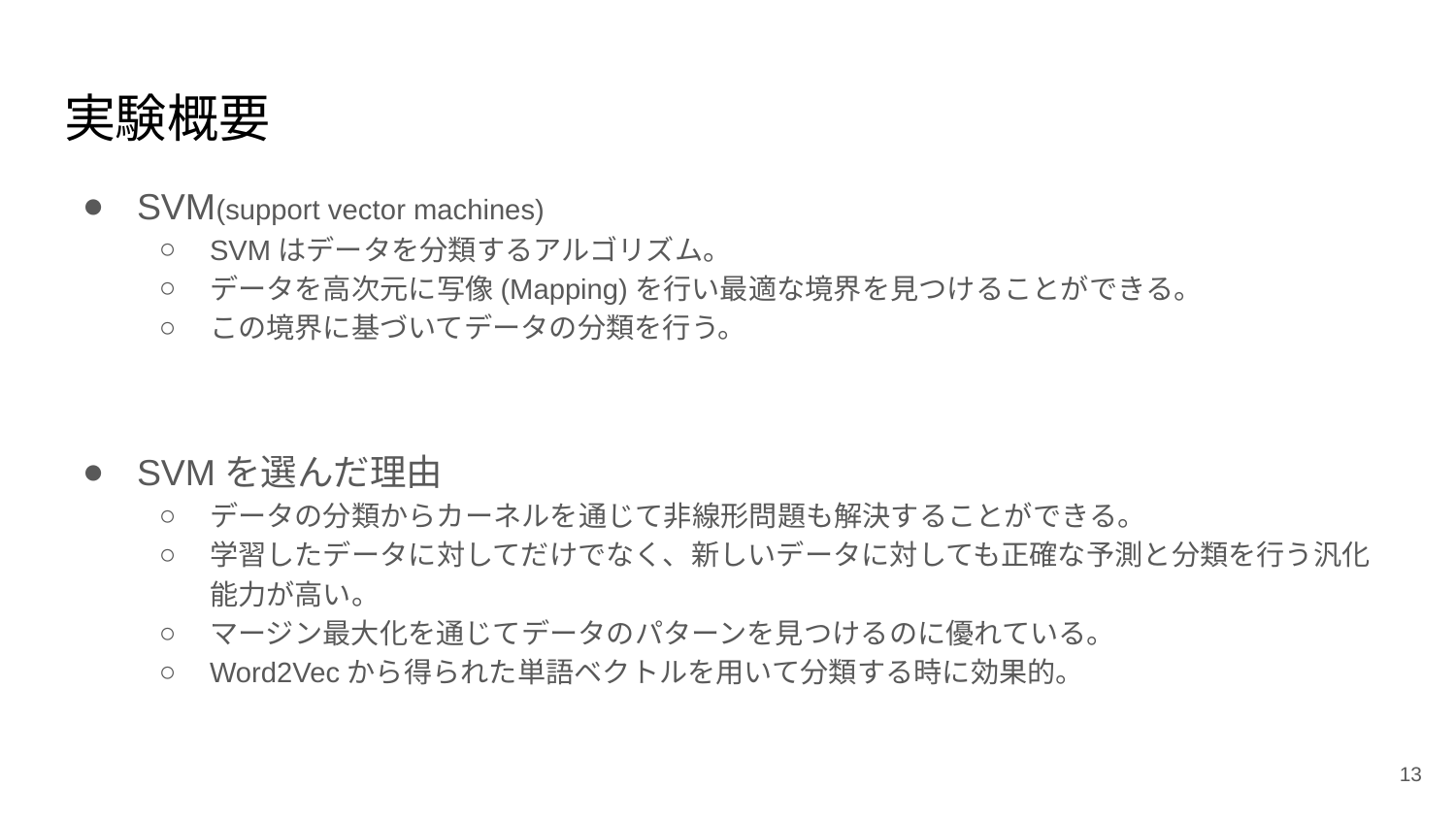

# 実験概要
SVM(support vector machines)
SVMはデータを分類するアルゴリズム。
データを高次元に写像(Mapping)を行い最適な境界を見つけることができる。
この境界に基づいてデータの分類を行う。

SVMを選んだ理由
データの分類からカーネルを通じて非線形問題も解決することができる。
学習したデータに対してだけでなく、新しいデータに対しても正確な予測と分類を行う汎化能力が高い。
マージン最大化を通じてデータのパターンを見つけるのに優れている。
Word2Vecから得られた単語ベクトルを用いて分類する時に効果的。
13